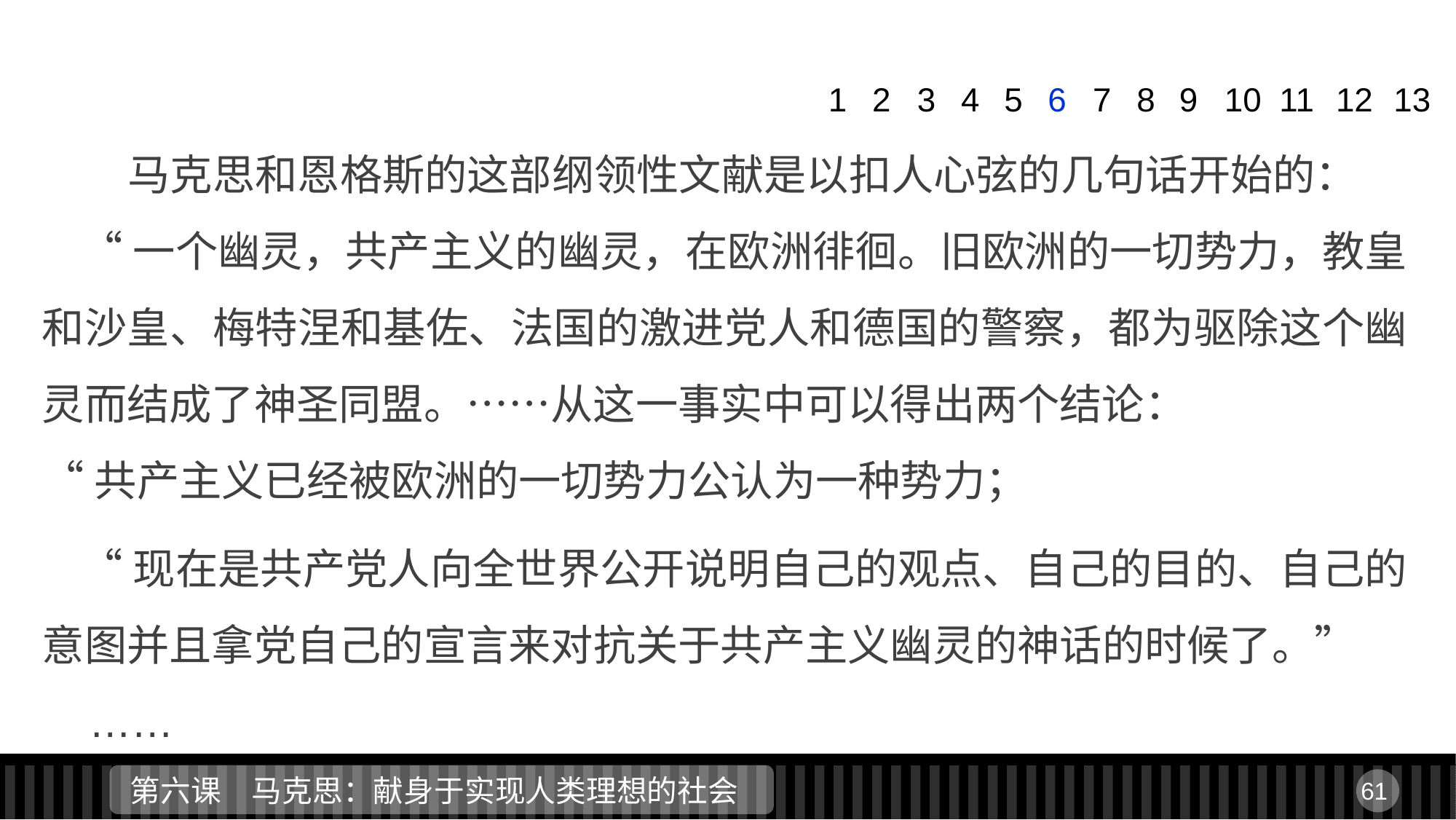

1
2
3
4
5
6
7
8
9
11
12
13
10
        马克思和恩格斯的这部纲领性文献是以扣人心弦的几句话开始的：
    “一个幽灵，共产主义的幽灵，在欧洲徘徊。旧欧洲的一切势力，教皇和沙皇、梅特涅和基佐、法国的激进党人和德国的警察，都为驱除这个幽灵而结成了神圣同盟。……从这一事实中可以得出两个结论：
“共产主义已经被欧洲的一切势力公认为一种势力；
    “现在是共产党人向全世界公开说明自己的观点、自己的目的、自己的意图并且拿党自己的宣言来对抗关于共产主义幽灵的神话的时候了。”
    ……